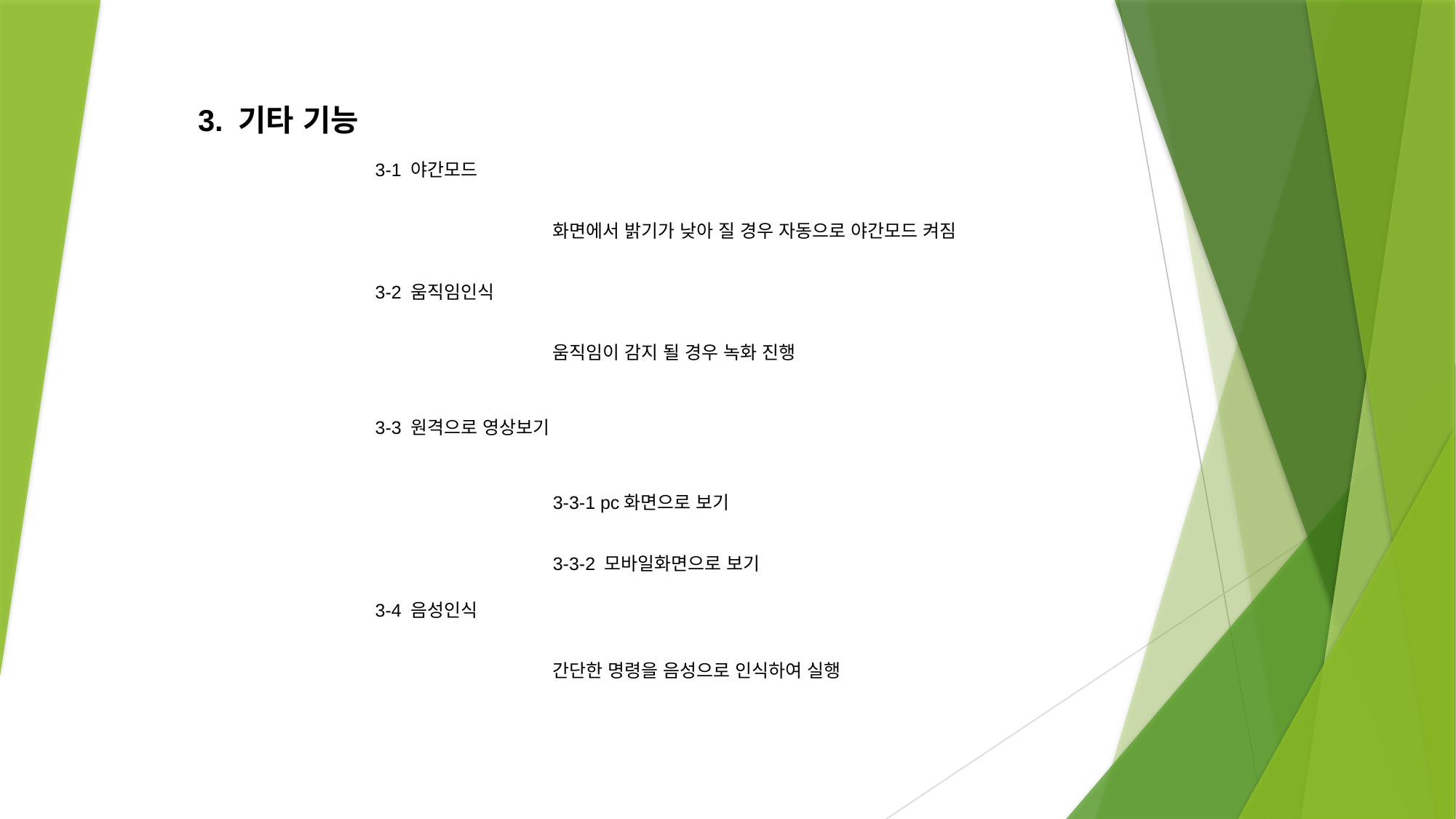

| 3. 기타 기능 |  |  |  |  |
| --- | --- | --- | --- | --- |
|  | 3-1 야간모드 |  |  |  |
|  |  | 화면에서 밝기가 낮아 질 경우 자동으로 야간모드 켜짐 |  |  |
|  | 3-2 움직임인식 |  |  |  |
|  |  | 움직임이 감지 될 경우 녹화 진행 |  |  |
|  | 3-3 원격으로 영상보기 |  |  |  |
|  |  | 3-3-1 pc화면으로 보기 |  |  |
|  |  | 3-3-2 모바일화면으로 보기 |  |  |
|  | 3-4 음성인식 |  |  |  |
|  |  | 간단한 명령을 음성으로 인식하여 실행 |  |  |